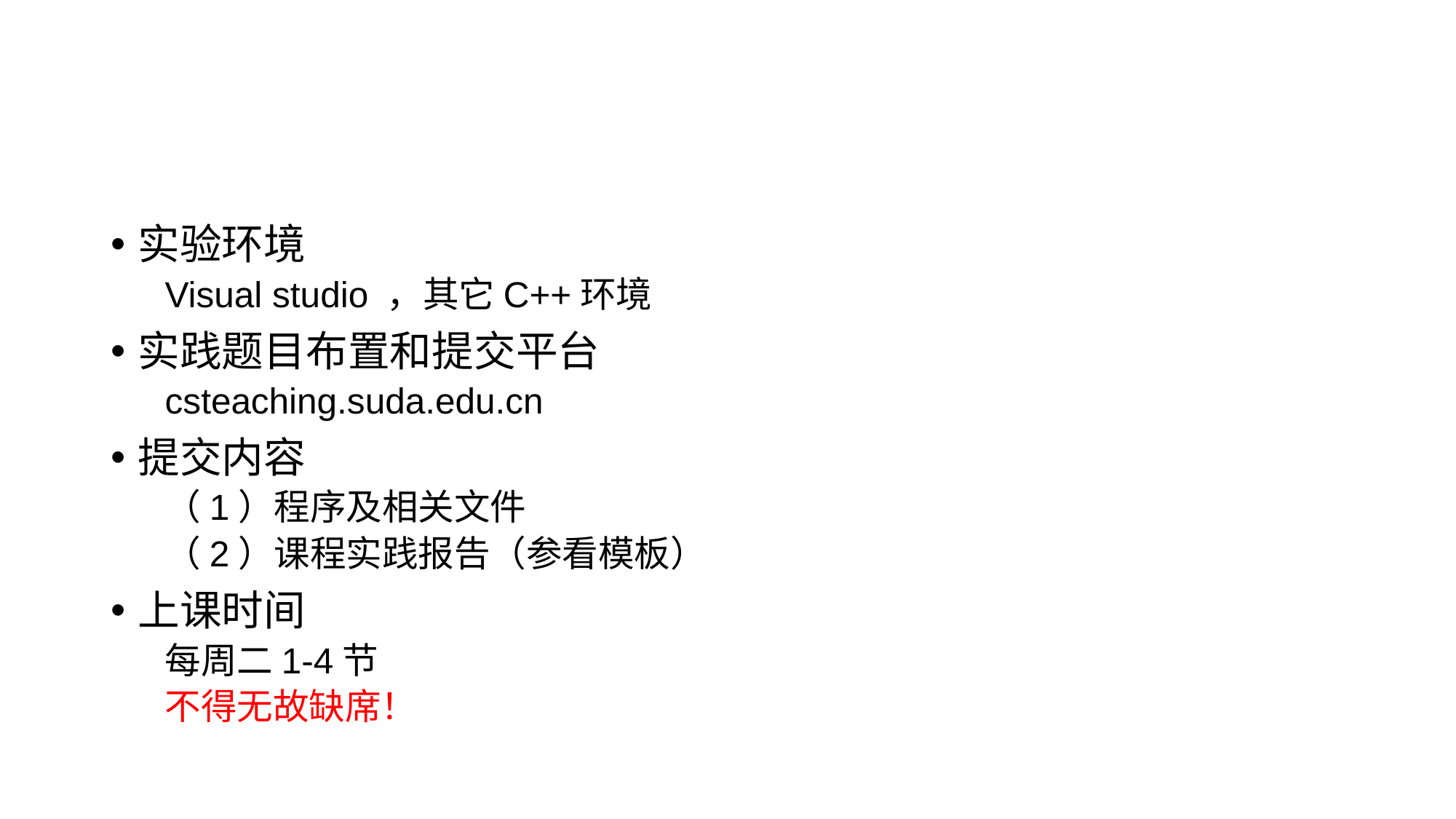

#
实验环境
Visual studio ，其它C++环境
实践题目布置和提交平台
csteaching.suda.edu.cn
提交内容
（1）程序及相关文件
（2）课程实践报告（参看模板）
上课时间
每周二1-4节
不得无故缺席！